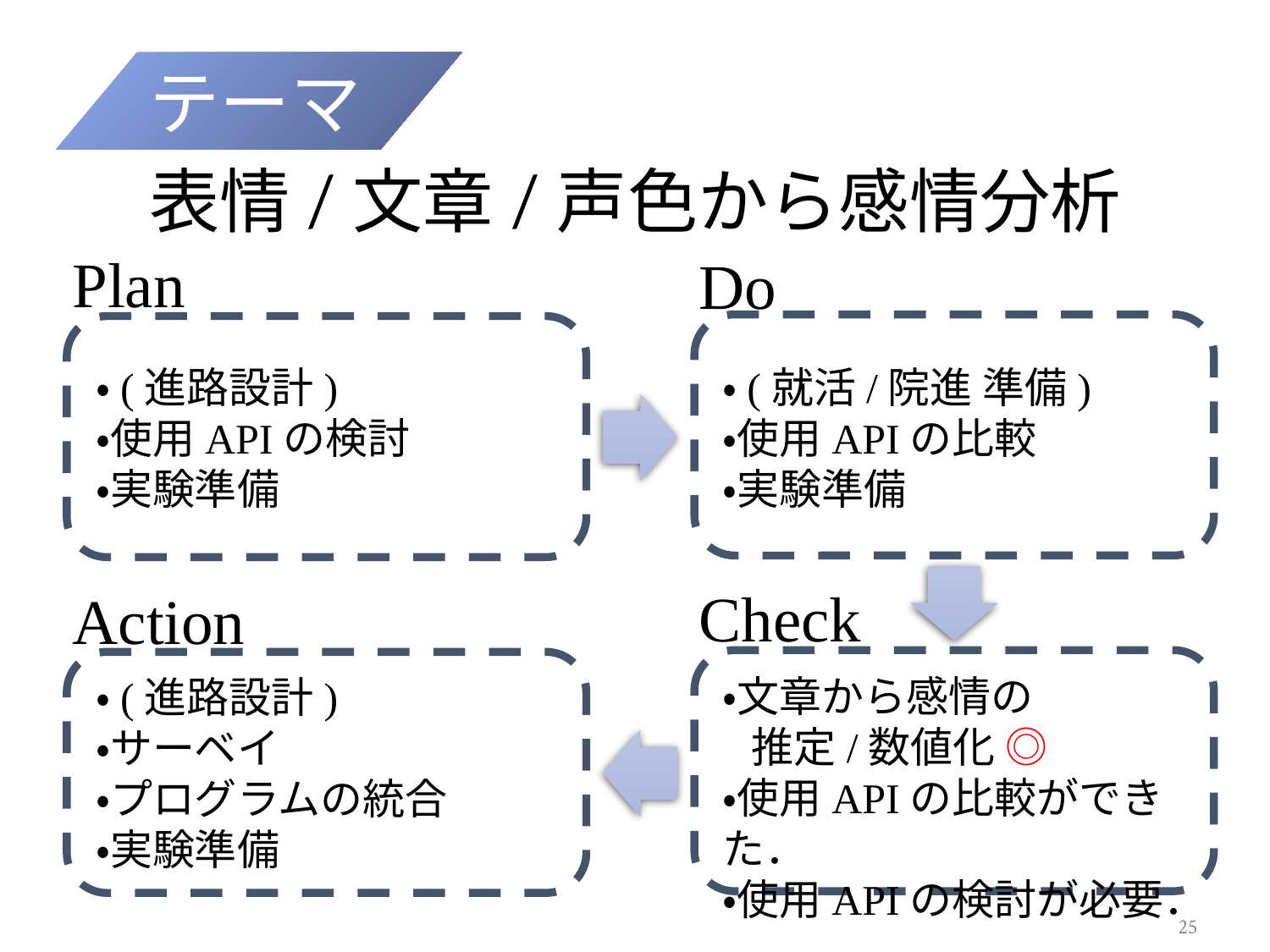

テーマ
表情/文章/声色から感情分析
Plan
20211112_akashi.pptx20211112_akashi.pptx
Do
20211112_akashi.pptx20211112_akashi.pptx
・(進路設計)
・使用APIの検討
・実験準備
・(就活/院進 準備)
・使用APIの比較
・実験準備

Check
Action
20211112_akashi.pptx20211112_akashi.pptx

・文章から感情の
  推定/数値化 ◎
・使用APIの比較ができた．
・使用APIの検討が必要．
・(進路設計)
・サーベイ
・プログラムの統合
・実験準備

25